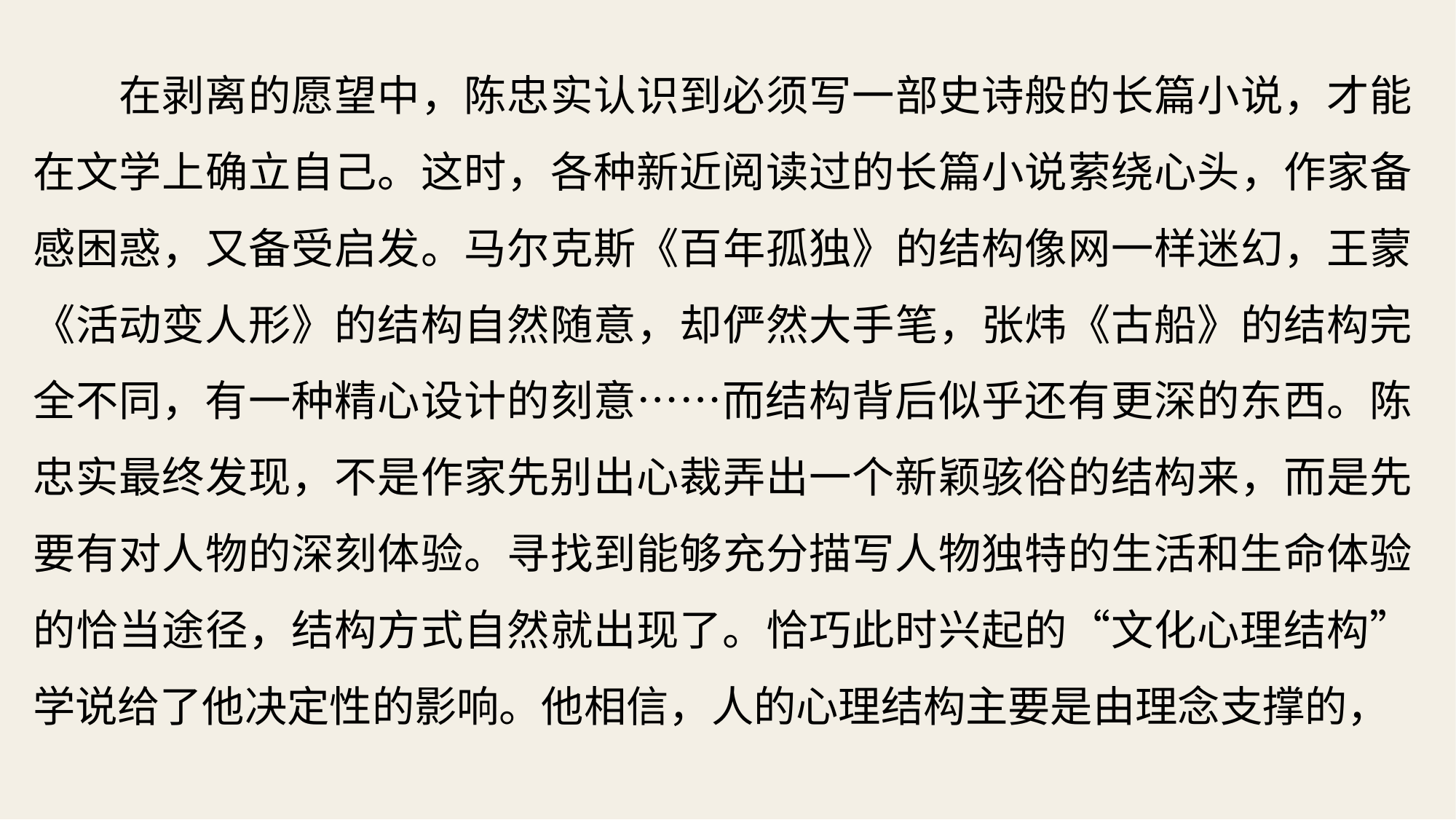

在剥离的愿望中，陈忠实认识到必须写一部史诗般的长篇小说，才能在文学上确立自己。这时，各种新近阅读过的长篇小说萦绕心头，作家备感困惑，又备受启发。马尔克斯《百年孤独》的结构像网一样迷幻，王蒙《活动变人形》的结构自然随意，却俨然大手笔，张炜《古船》的结构完全不同，有一种精心设计的刻意……而结构背后似乎还有更深的东西。陈忠实最终发现，不是作家先别出心裁弄出一个新颖骇俗的结构来，而是先要有对人物的深刻体验。寻找到能够充分描写人物独特的生活和生命体验的恰当途径，结构方式自然就出现了。恰巧此时兴起的“文化心理结构”学说给了他决定性的影响。他相信，人的心理结构主要是由理念支撑的，